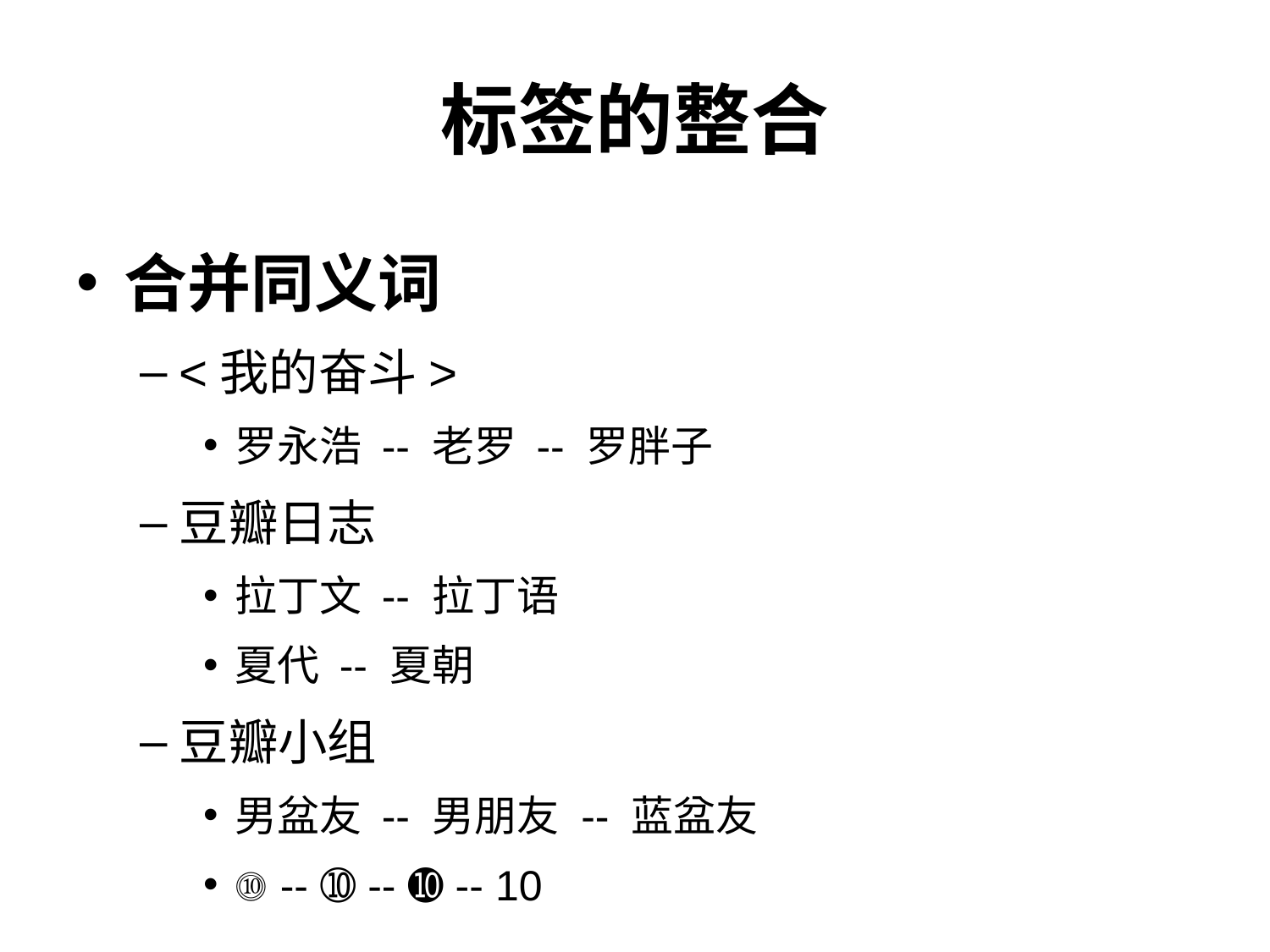

# 标签的整合
合并同义词
<我的奋斗>
罗永浩 -- 老罗 -- 罗胖子
豆瓣日志
拉丁文 -- 拉丁语
夏代 -- 夏朝
豆瓣小组
男盆友 -- 男朋友 -- 蓝盆友
⓾ -- ➉ -- ➓ -- 10